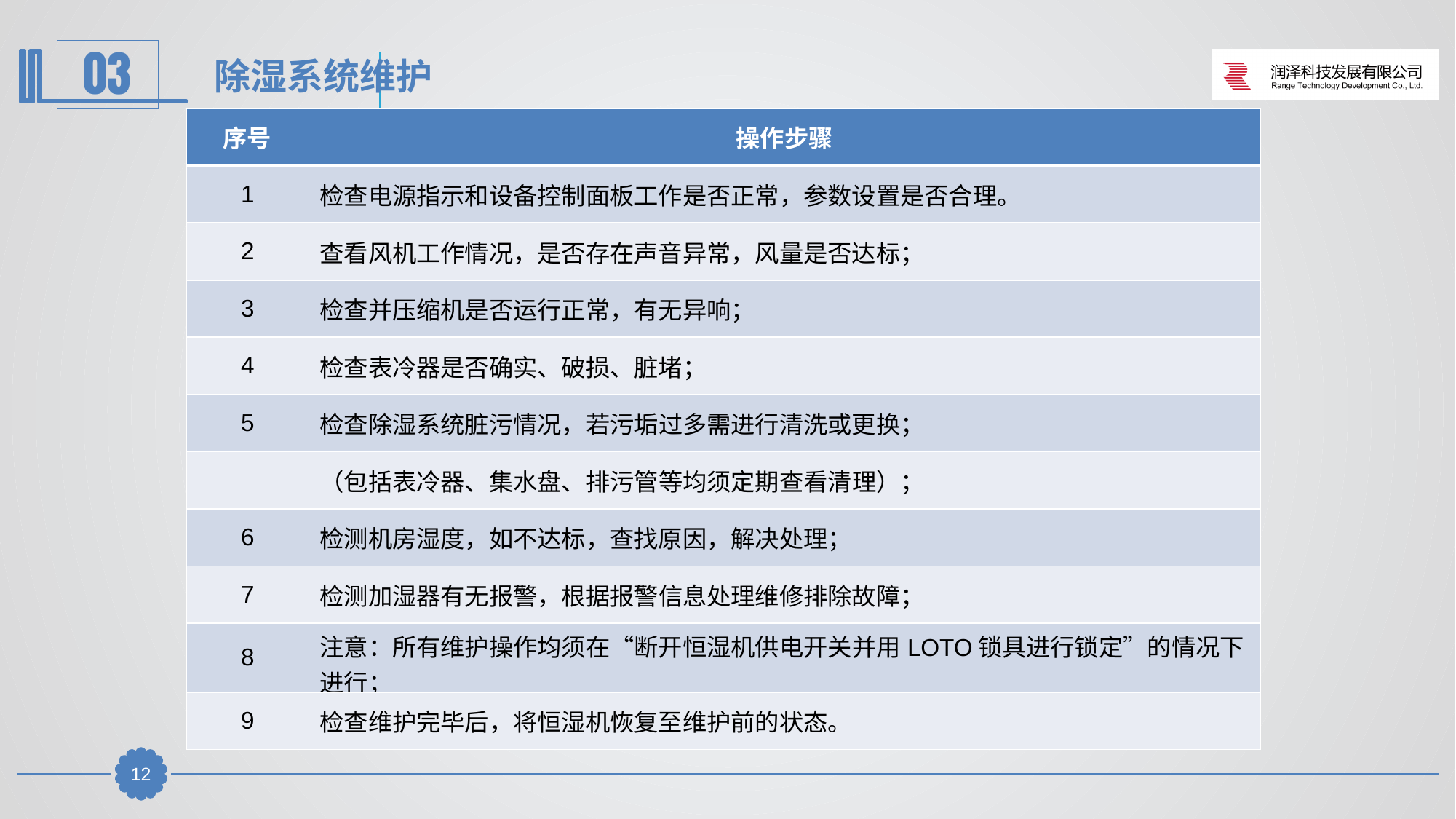

除湿系统维护
| 序号 | 操作步骤 |
| --- | --- |
| 1 | 检查电源指示和设备控制面板工作是否正常，参数设置是否合理。 |
| 2 | 查看风机工作情况，是否存在声音异常，风量是否达标； |
| 3 | 检查并压缩机是否运行正常，有无异响； |
| 4 | 检查表冷器是否确实、破损、脏堵； |
| 5 | 检查除湿系统脏污情况，若污垢过多需进行清洗或更换； |
|  | （包括表冷器、集水盘、排污管等均须定期查看清理）； |
| 6 | 检测机房湿度，如不达标，查找原因，解决处理； |
| 7 | 检测加湿器有无报警，根据报警信息处理维修排除故障； |
| 8 | 注意：所有维护操作均须在“断开恒湿机供电开关并用LOTO锁具进行锁定”的情况下进行； |
| 9 | 检查维护完毕后，将恒湿机恢复至维护前的状态。 |
12